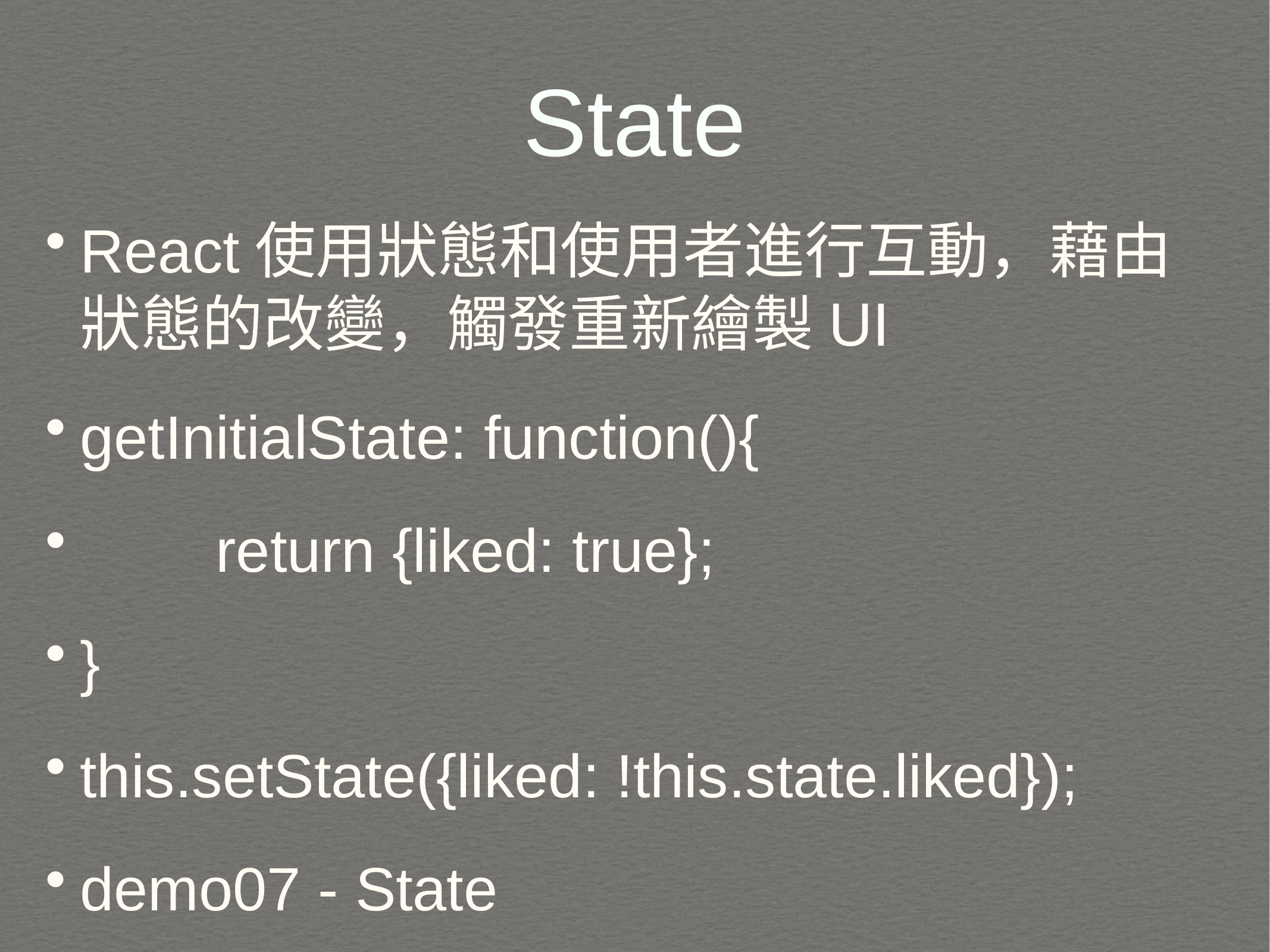

# State
React使用狀態和使用者進行互動，藉由狀態的改變，觸發重新繪製UI
getInitialState: function(){
        return {liked: true};
}
this.setState({liked: !this.state.liked});
demo07 - State